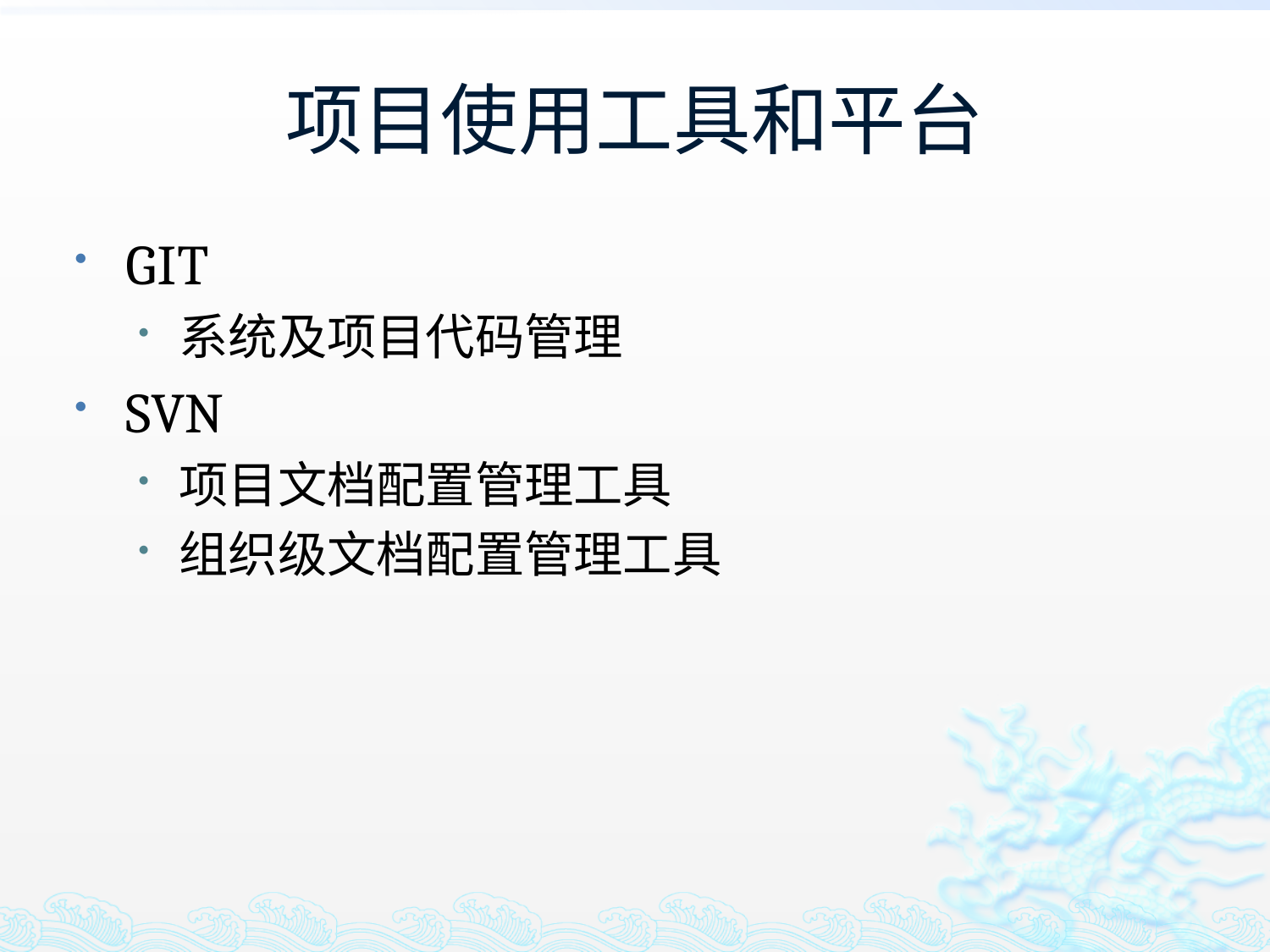

# 项目使用工具和平台
GIT
系统及项目代码管理
SVN
项目文档配置管理工具
组织级文档配置管理工具